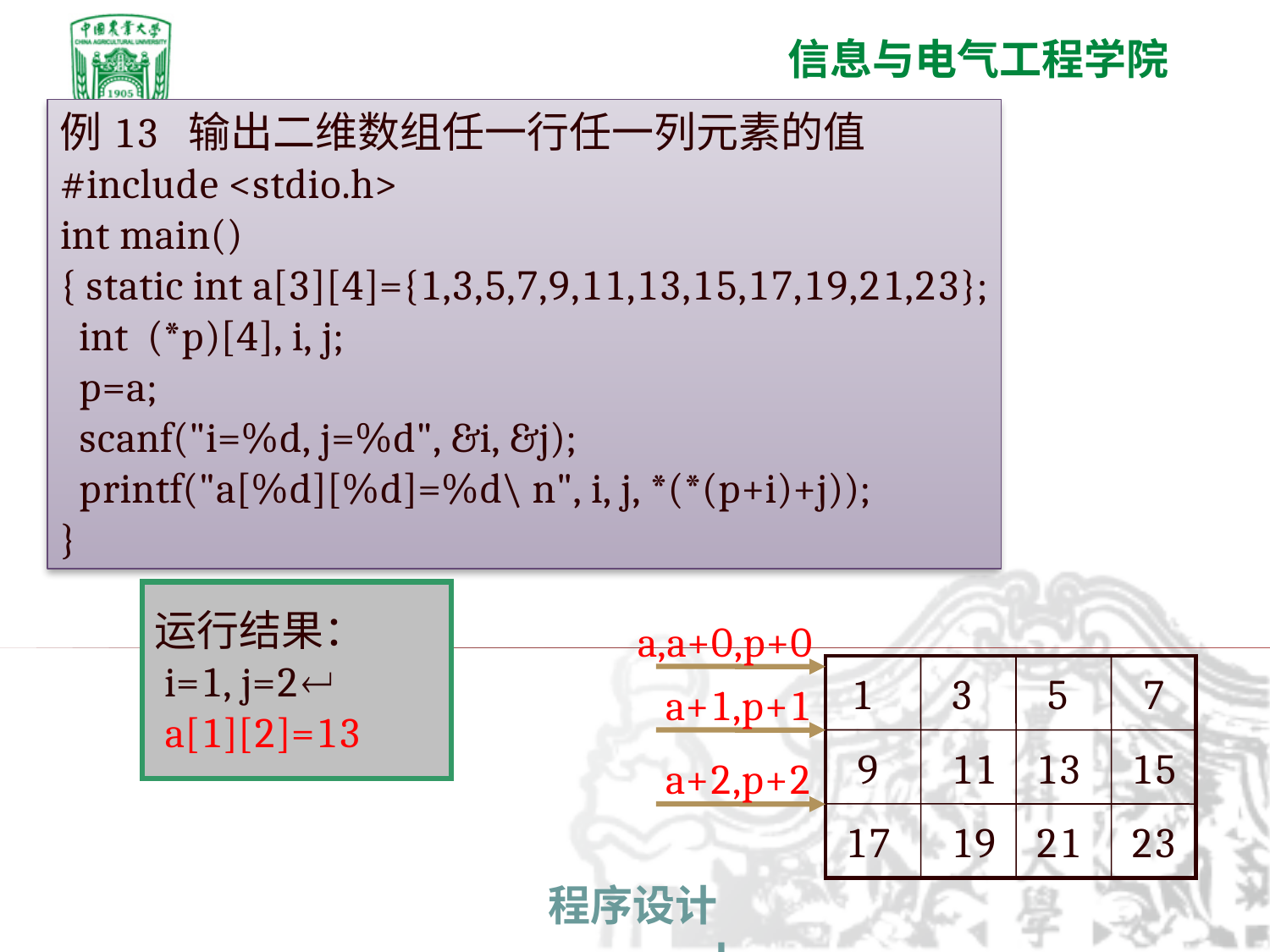

例13  输出二维数组任一行任一列元素的值
#include <stdio.h>
int main()
{ static int a[3][4]={1,3,5,7,9,11,13,15,17,19,21,23};
  int  (*p)[4], i, j;
  p=a;
  scanf("i=%d, j=%d", &i, &j);
  printf("a[%d][%d]=%d\ n", i, j, *(*(p+i)+j));
}
运行结果：
 i=1, j=2↵
 a[1][2]=13
a,a+0,p+0

 1
  3
  5
7

9
11
13
15

17
19
21
23

   a+1,p+1

   a+2,p+2